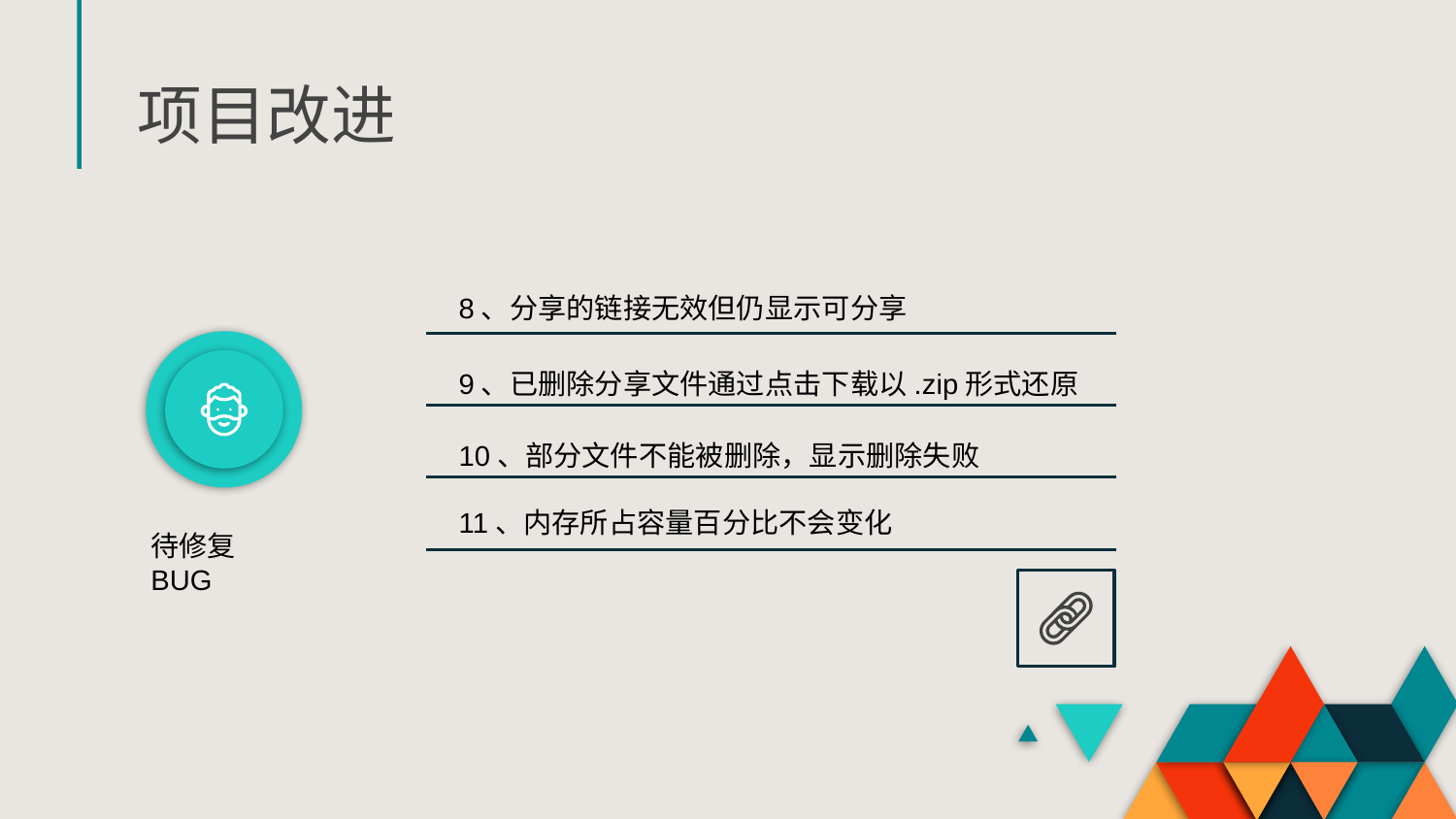

# 项目改进
8、分享的链接无效但仍显示可分享

9、已删除分享文件通过点击下载以.zip形式还原

10、部分文件不能被删除，显示删除失败

11、内存所占容量百分比不会变化
待修复BUG